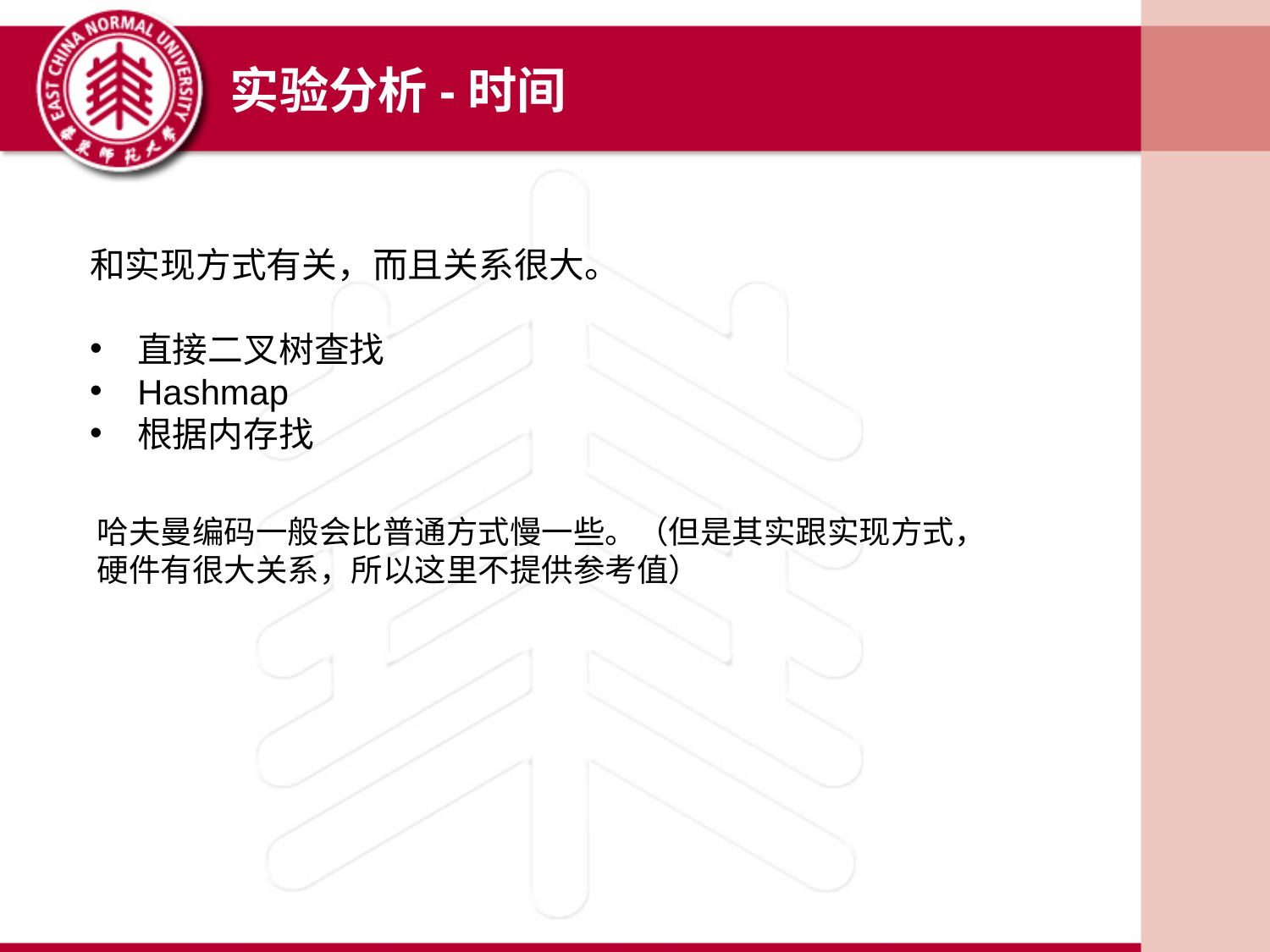

实验分析-时间
和实现方式有关，而且关系很大。

直接二叉树查找
Hashmap
根据内存找
哈夫曼编码一般会比普通方式慢一些。（但是其实跟实现方式，硬件有很大关系，所以这里不提供参考值）